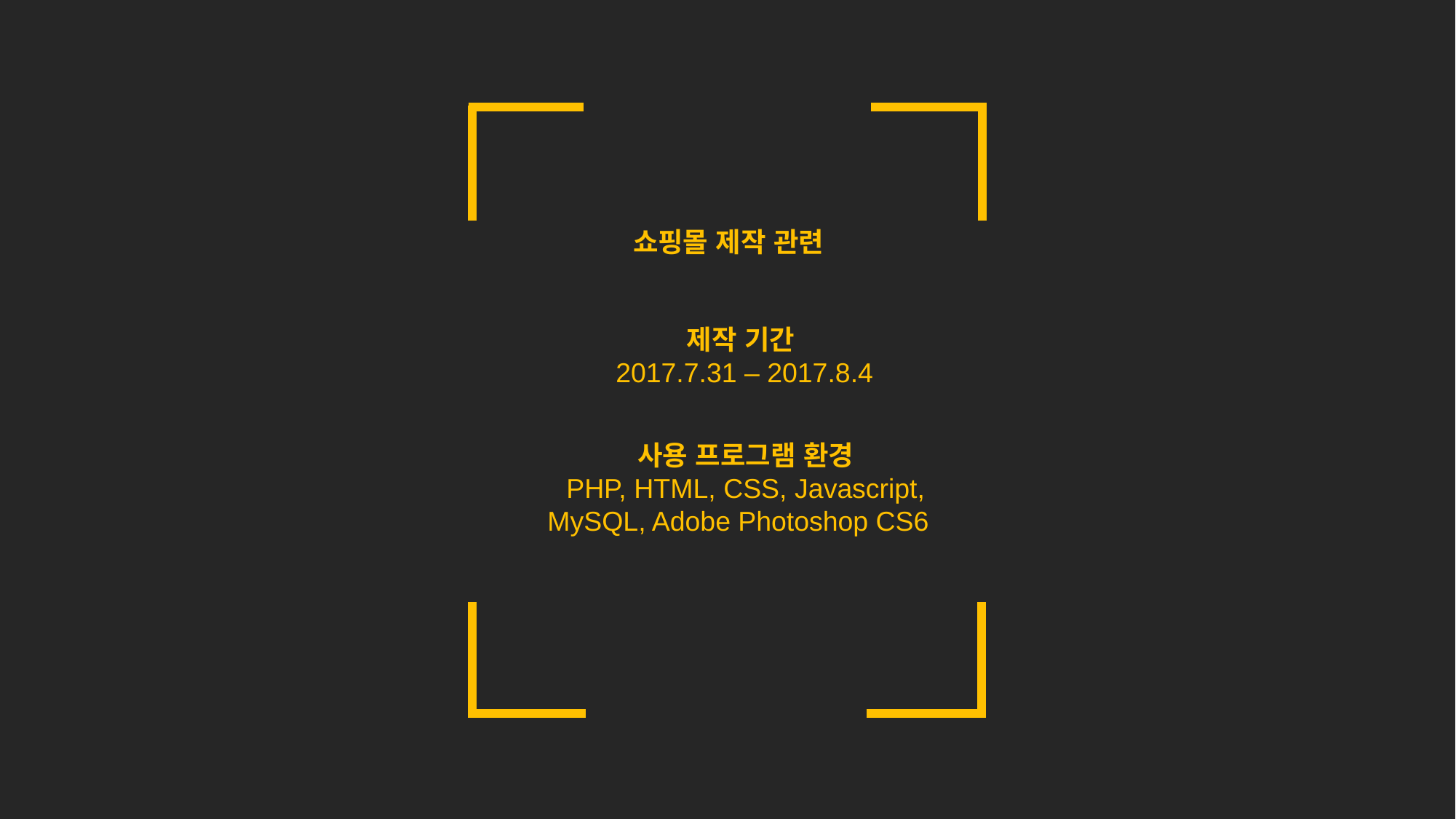

쇼핑몰 제작 관련
제작 기간
 2017.7.31 – 2017.8.4
사용 프로그램 환경
PHP, HTML, CSS, Javascript, MySQL, Adobe Photoshop CS6